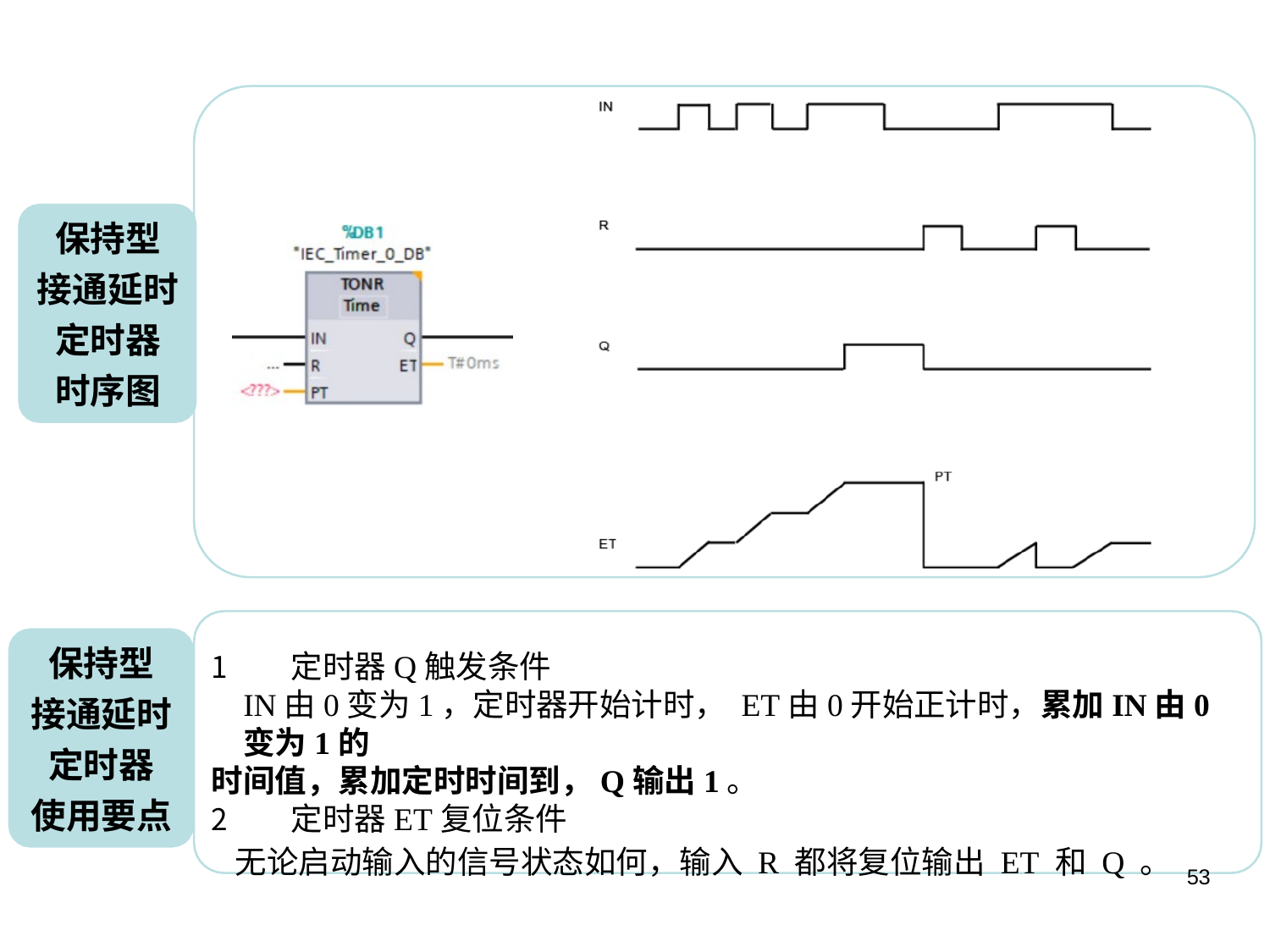

# 保持型 接通延时 定时器 时序图

保持型 接通延时 定时器 使用要点
定时器Q触发条件
IN由0变为1，定时器开始计时， ET由0开始正计时，累加IN由0变为1的
时间值，累加定时时间到，Q输出1。
定时器ET复位条件
无论启动输入的信号状态如何，输入 R 都将复位输出ET 和 Q 。 53